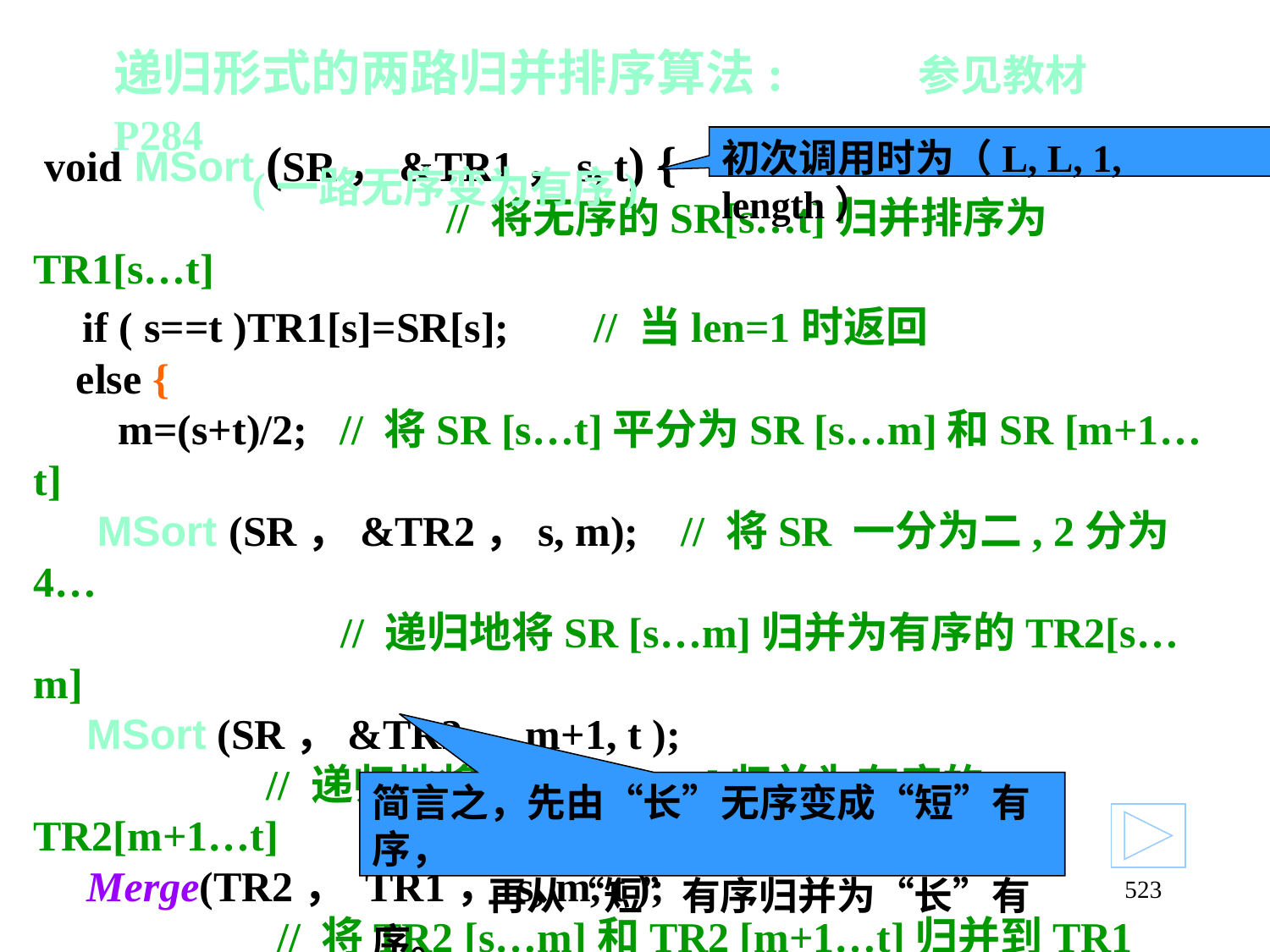

# 递归形式的两路归并排序算法:          参见教材P284 (一路无序变为有序)
 void MSort (SR，&TR1，s, t) {
                                       // 将无序的SR[s…t]归并排序为TR1[s…t]
    if ( s==t )TR1[s]=SR[s];        // 当len=1时返回
    else {
        m=(s+t)/2;   // 将SR [s…t]平分为SR [s…m]和SR [m+1…t]
      MSort (SR，&TR2，s, m);    // 将SR 一分为二, 2分为4…
                             // 递归地将SR [s…m]归并为有序的TR2[s…m]
     MSort (SR，&TR2，m+1, t );
                      // 递归地将SR [m+1…t]归并为有序的TR2[m+1…t]
     Merge(TR2， TR1， s, m, t );
                       // 将TR2 [s…m]和TR2 [m+1…t]归并到TR1 [s…t]
 }
}  // MSort
初次调用时为（L, L, 1, length）
简言之，先由“长”无序变成“短”有序，
            再从“短”有序归并为“长”有序。

523